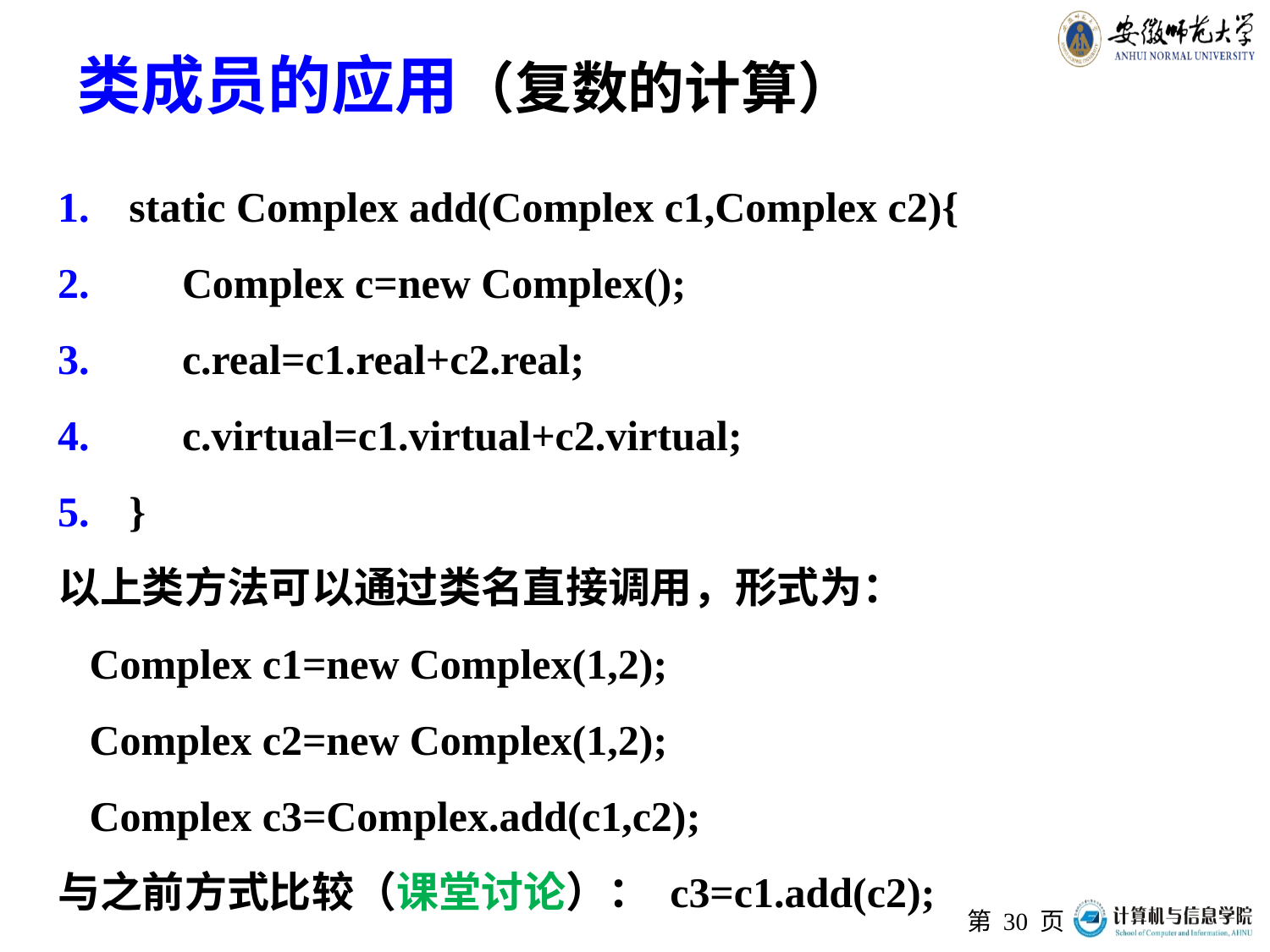

# 类成员的应用（复数的计算）
static Complex add(Complex c1,Complex c2){
     Complex c=new Complex();
     c.real=c1.real+c2.real;
     c.virtual=c1.virtual+c2.virtual;
}
以上类方法可以通过类名直接调用，形式为：
   Complex c1=new Complex(1,2);
   Complex c2=new Complex(1,2);
   Complex c3=Complex.add(c1,c2);
与之前方式比较（课堂讨论）： c3=c1.add(c2);

第 30 页